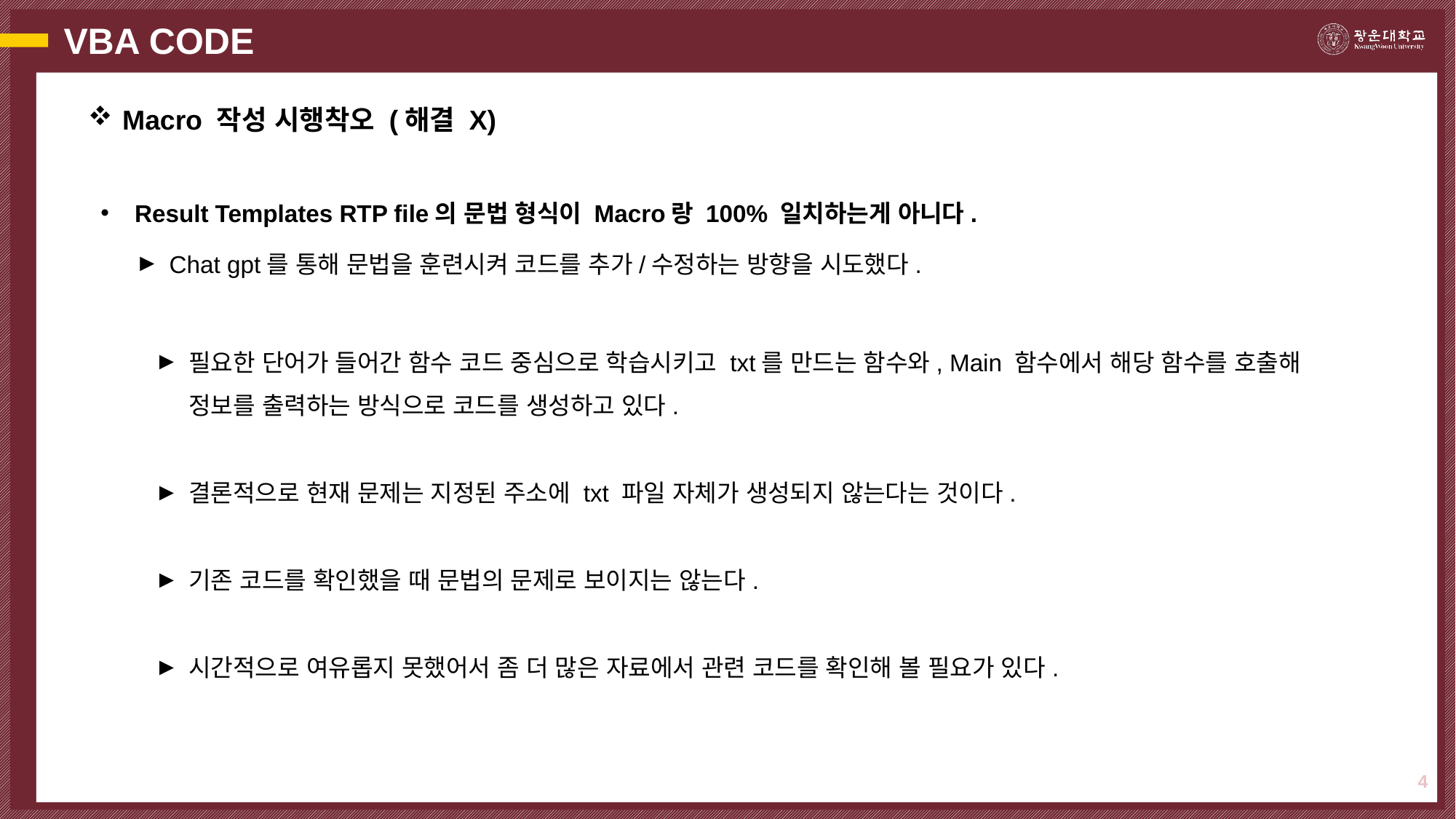

# VBA CODE
Macro 작성 시행착오 (해결 X)
Result Templates RTP file의 문법 형식이 Macro랑 100% 일치하는게 아니다.
Chat gpt를 통해 문법을 훈련시켜 코드를 추가/수정하는 방향을 시도했다.
필요한 단어가 들어간 함수 코드 중심으로 학습시키고 txt를 만드는 함수와, Main 함수에서 해당 함수를 호출해
정보를 출력하는 방식으로 코드를 생성하고 있다.

결론적으로 현재 문제는 지정된 주소에 txt 파일 자체가 생성되지 않는다는 것이다.

기존 코드를 확인했을 때 문법의 문제로 보이지는 않는다.

시간적으로 여유롭지 못했어서 좀 더 많은 자료에서 관련 코드를 확인해 볼 필요가 있다.
4